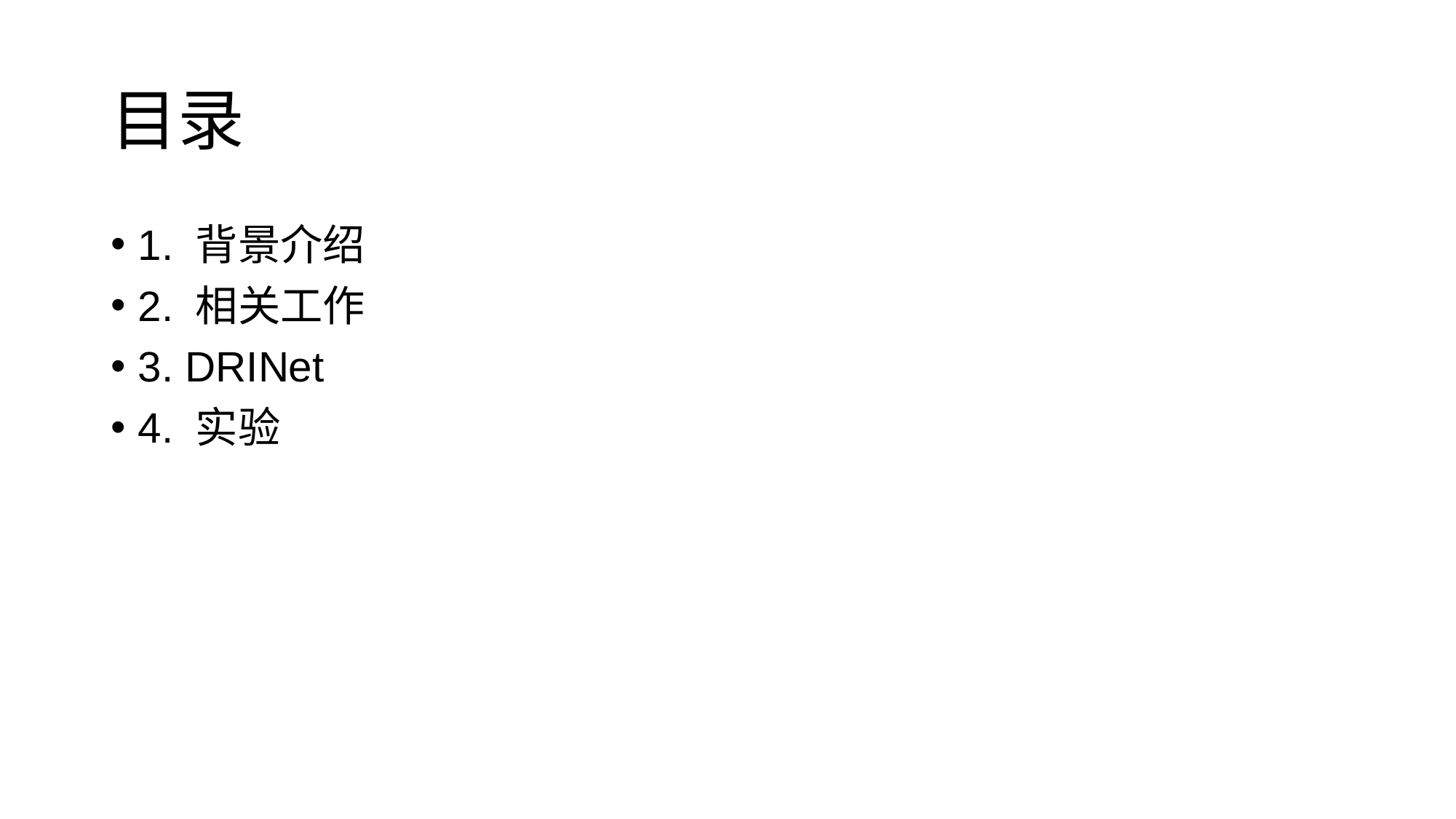

# 目录
1. 背景介绍
2. 相关工作
3. DRINet
4. 实验